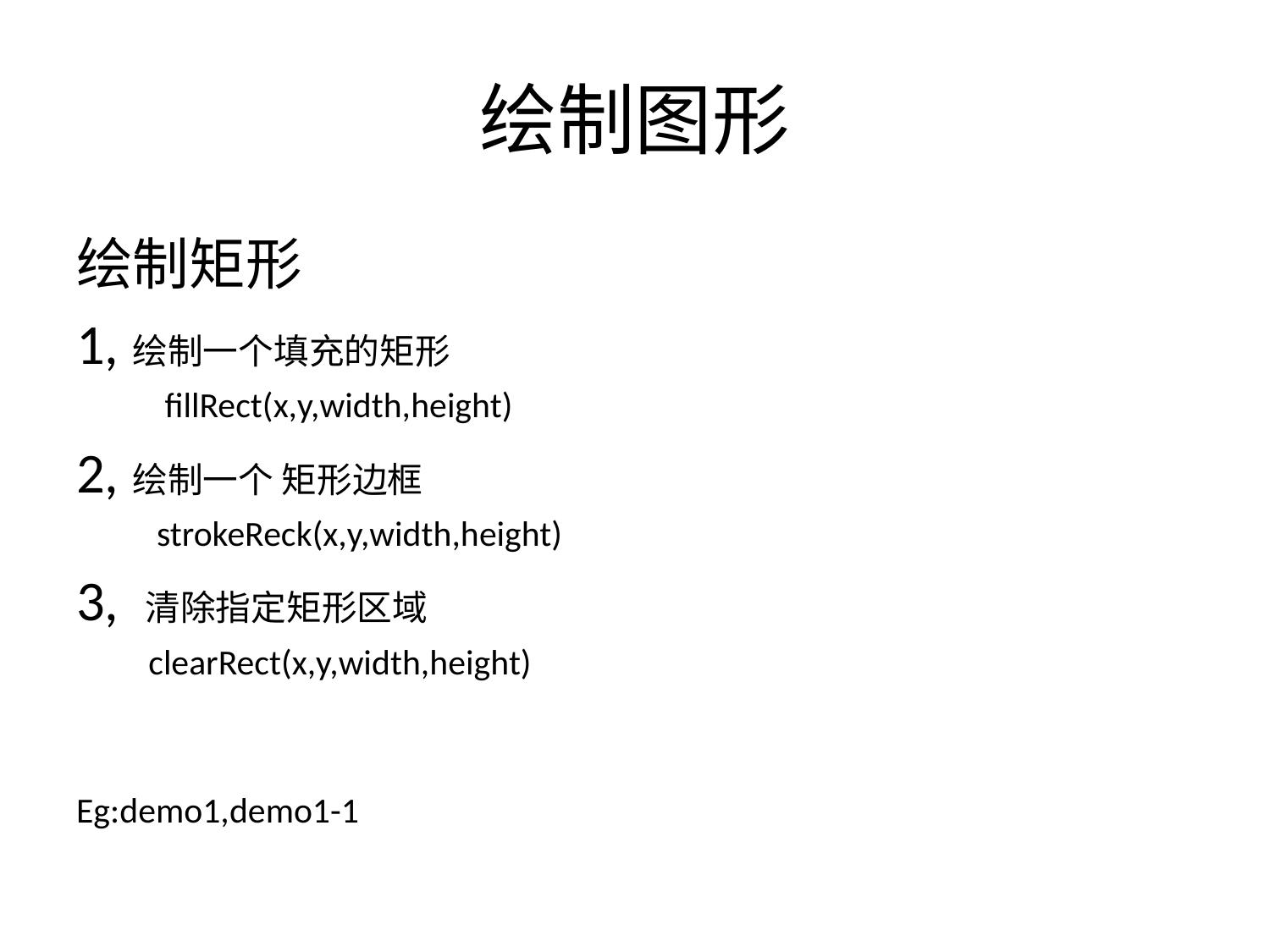

# 绘制图形
绘制矩形
1,绘制一个填充的矩形
           fillRect(x,y,width,height)
2,绘制一个 矩形边框
          strokeReck(x,y,width,height)
3, 清除指定矩形区域
         clearRect(x,y,width,height)

Eg:demo1,demo1-1